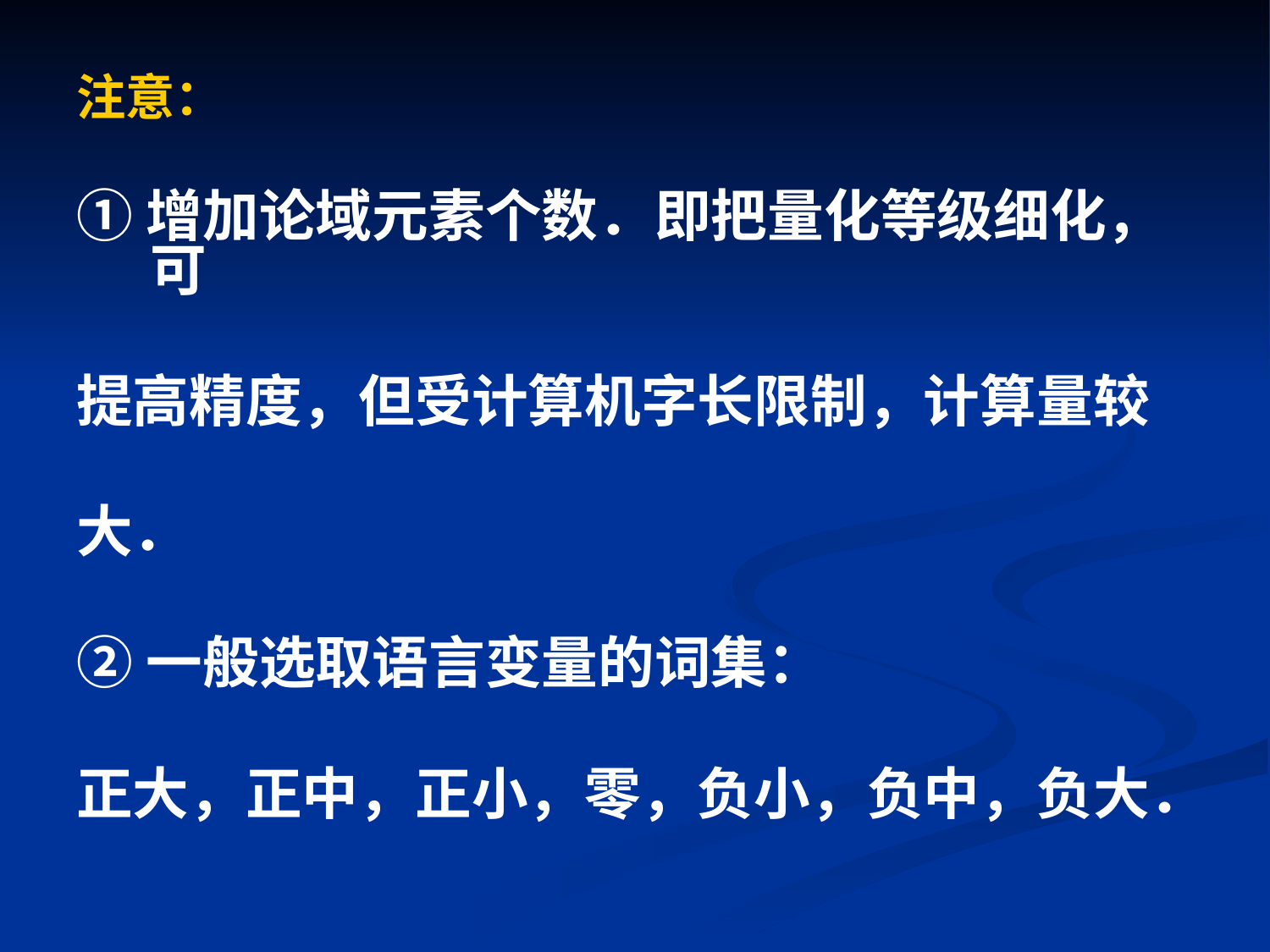

注意：

①增加论域元素个数．即把量化等级细化，可

提高精度，但受计算机字长限制，计算量较

大．

②一般选取语言变量的词集：

正大，正中，正小，零，负小，负中，负大．